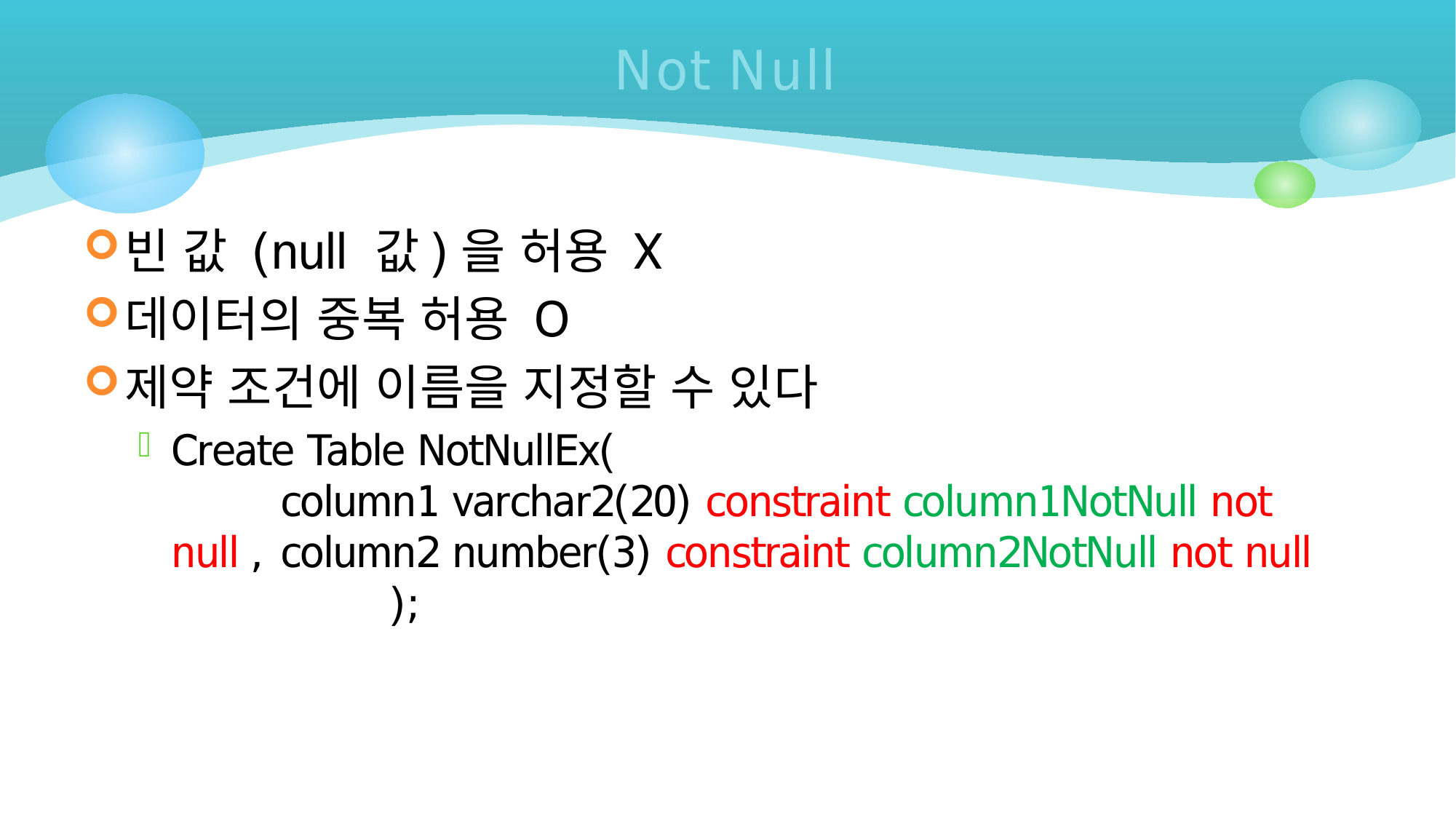

# Not Null
빈 값 (null 값)을 허용 X
데이터의 중복 허용 O
제약 조건에 이름을 지정할 수 있다
Create Table NotNullEx(							column1 varchar2(20) constraint column1NotNull not null ,	column2 number(3) constraint column2NotNull not null		);